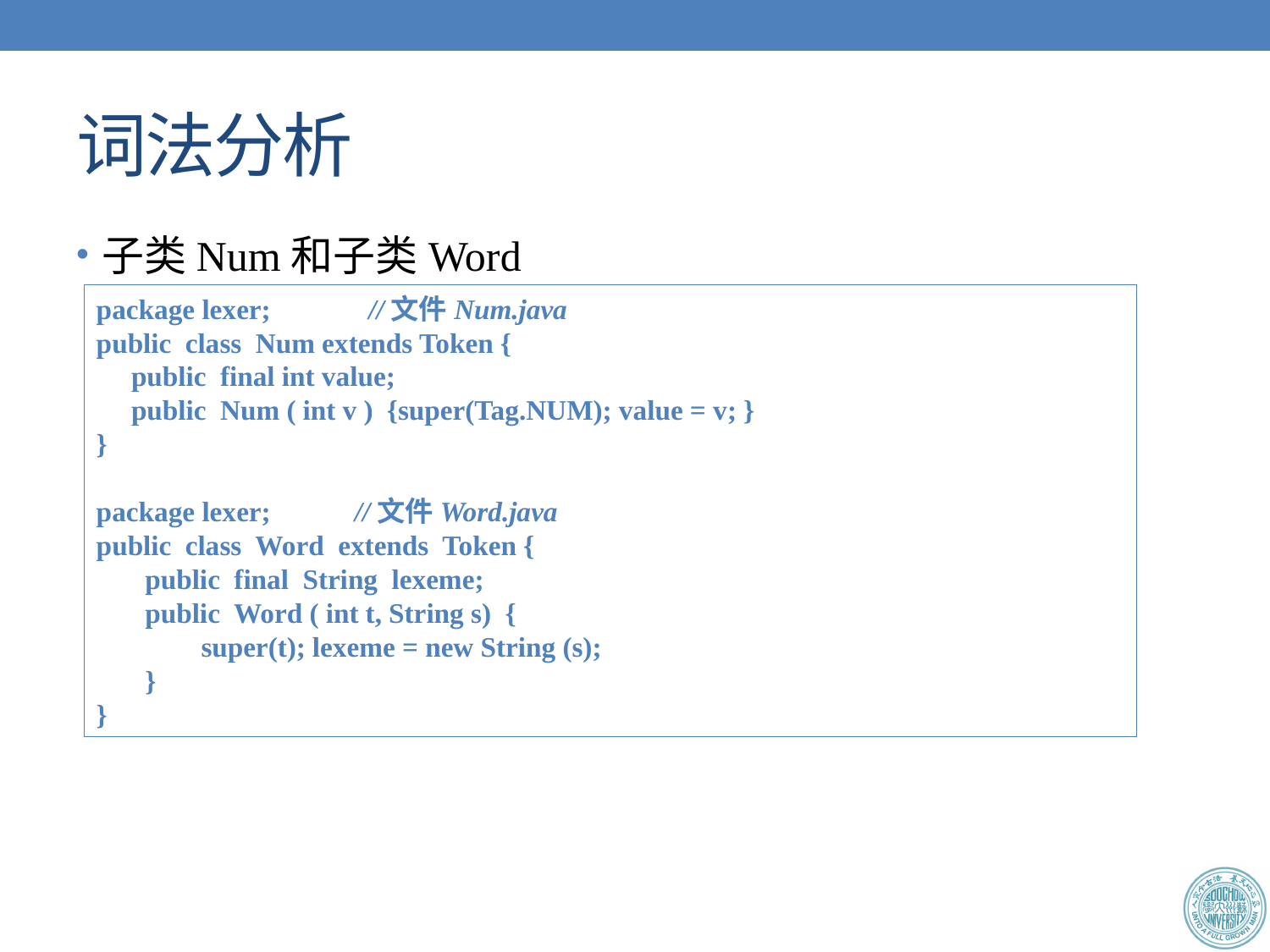

# 词法分析
子类Num和子类Word

package lexer;              //文件Num.java
public  class  Num extends Token {
     public  final int value;
     public  Num ( int v )  {super(Tag.NUM); value = v; }
}

package lexer;            //文件Word.java
public  class  Word  extends  Token {
       public  final  String  lexeme;
       public  Word ( int t, String s)  {
               super(t); lexeme = new String (s);
       }
}